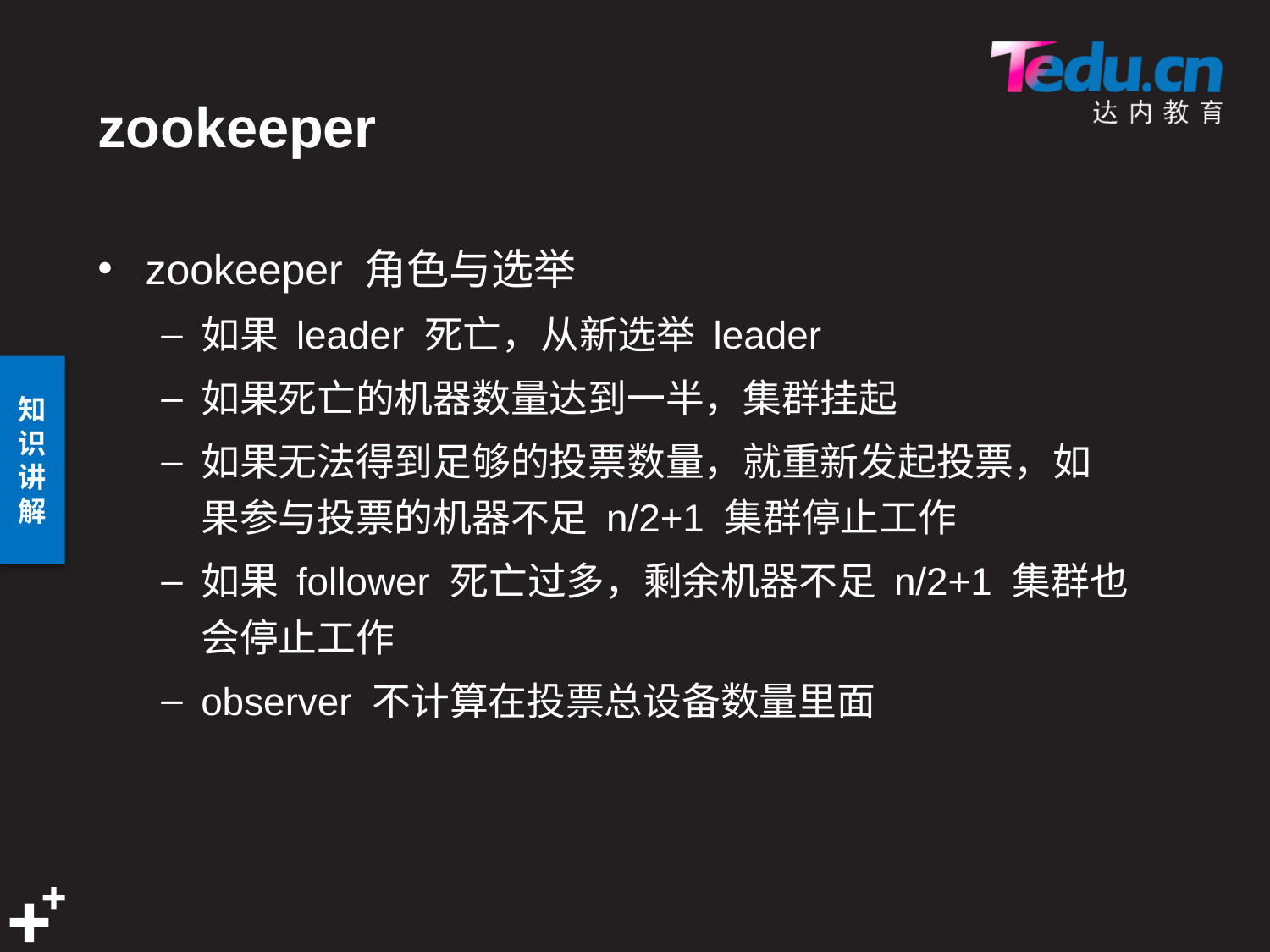

# zookeeper
zookeeper 角色与选举
如果 leader 死亡，从新选举 leader
如果死亡的机器数量达到一半，集群挂起
如果无法得到足够的投票数量，就重新发起投票，如果参与投票的机器不足 n/2+1 集群停止工作
如果 follower 死亡过多，剩余机器不足 n/2+1 集群也会停止工作
observer 不计算在投票总设备数量里面